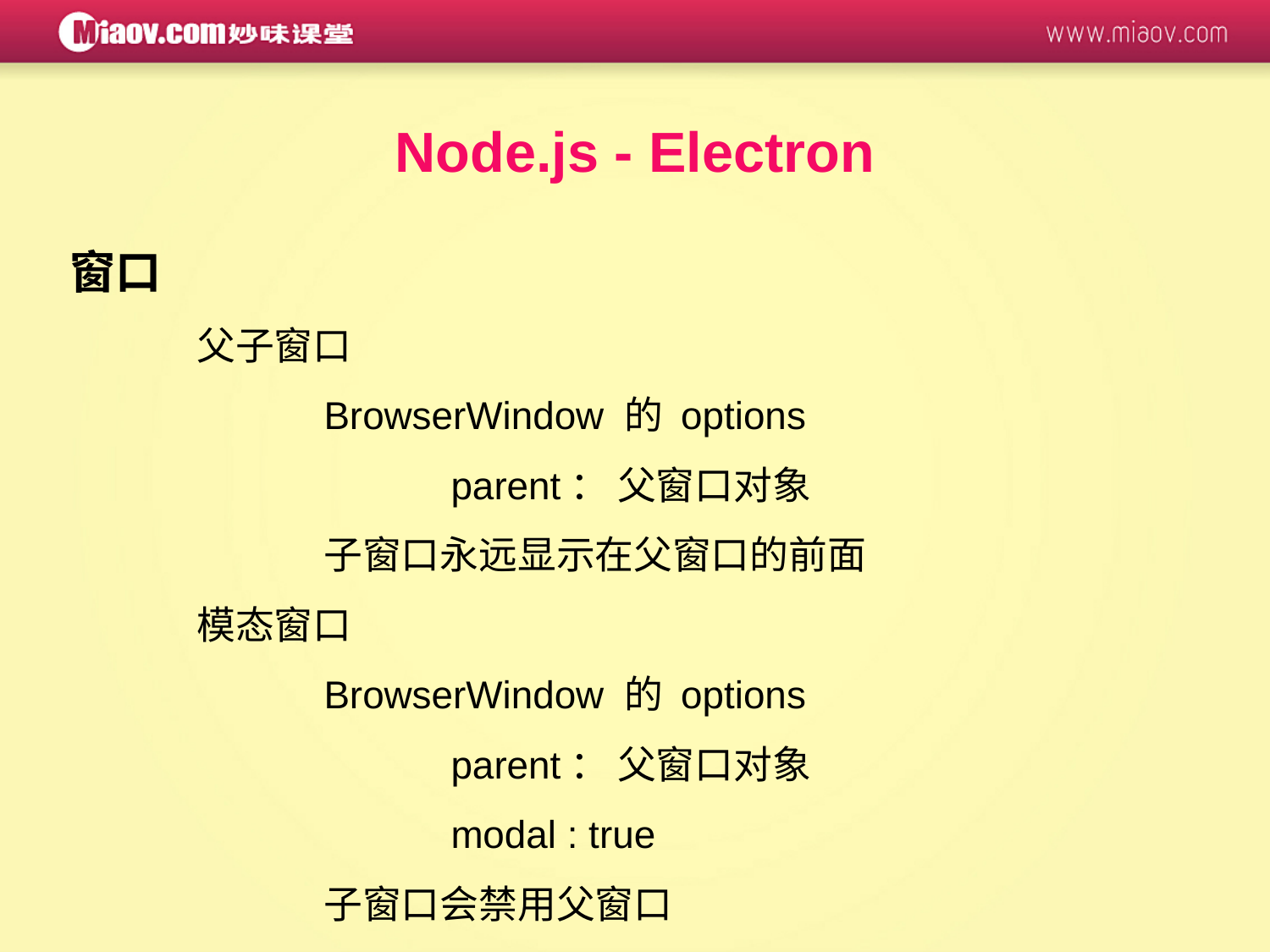

Node.js - Electron
窗口
	父子窗口
		BrowserWindow 的 options
			parent： 父窗口对象
		子窗口永远显示在父窗口的前面
	模态窗口
		BrowserWindow 的 options
			parent： 父窗口对象
			modal : true
		子窗口会禁用父窗口